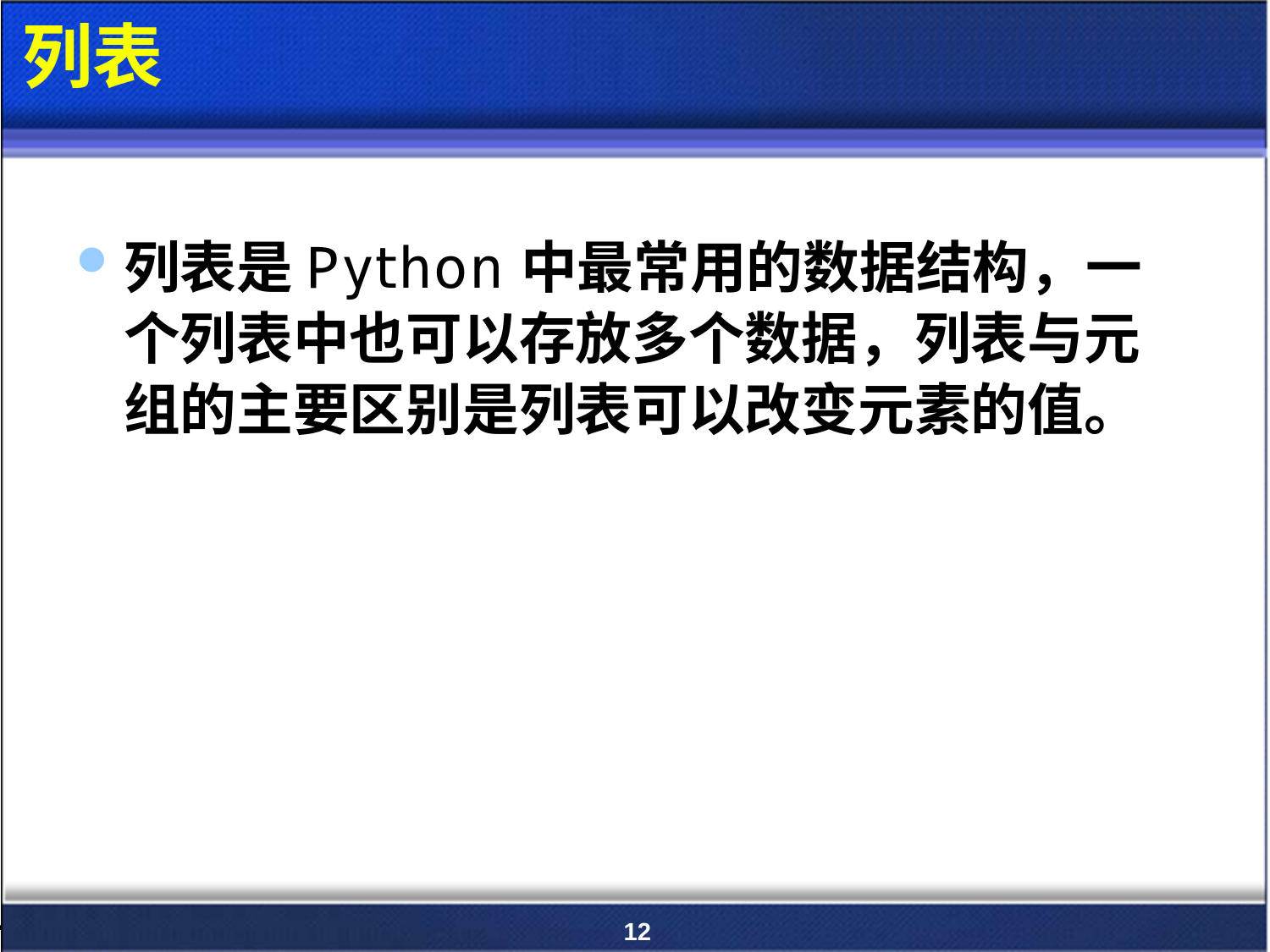

# 列表
列表是Python中最常用的数据结构，一个列表中也可以存放多个数据，列表与元组的主要区别是列表可以改变元素的值。
12